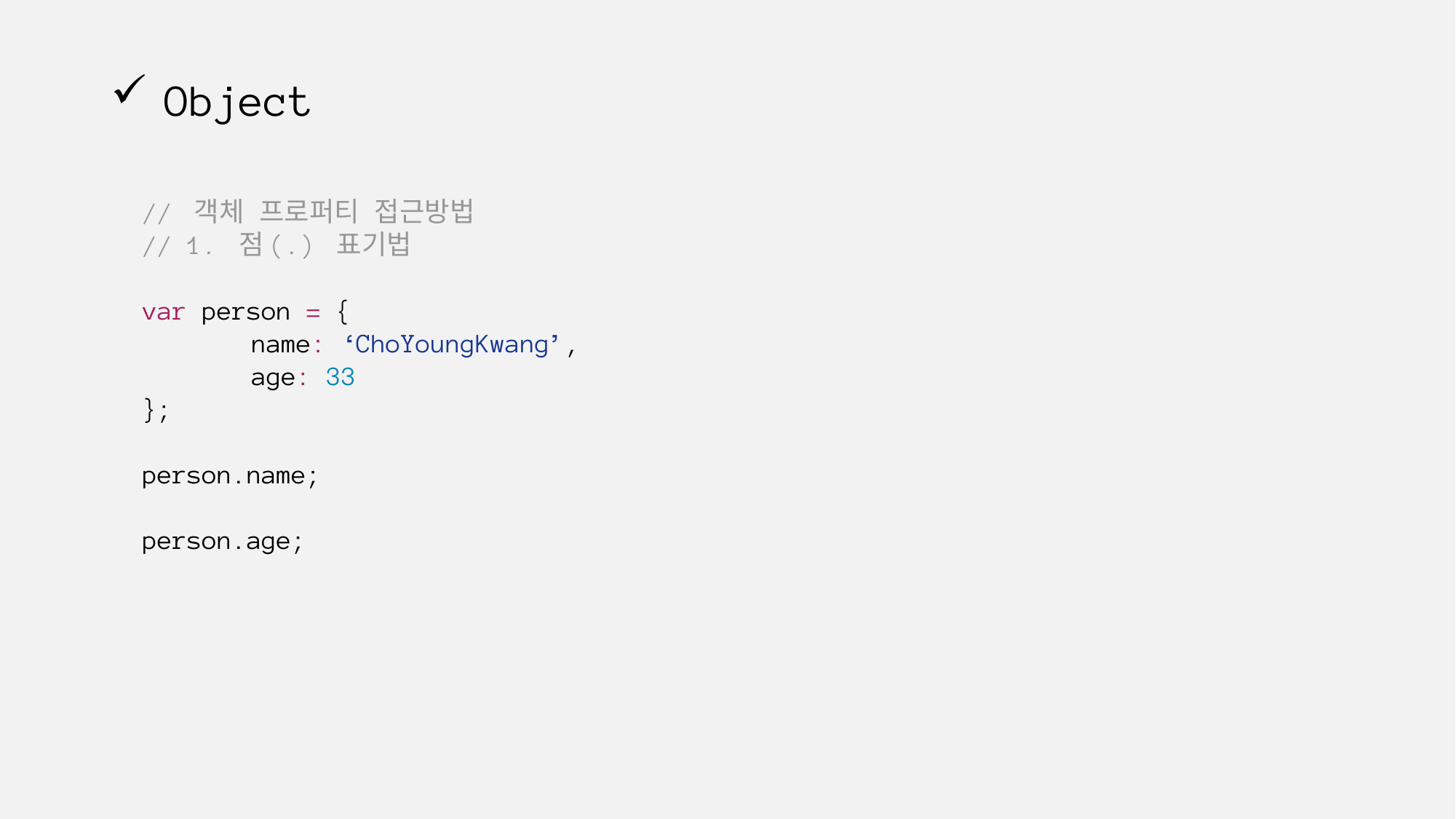

# Object
// 객체 프로퍼티 접근방법
// 1. 점(.) 표기법

var person = {
	name: ‘ChoYoungKwang’,
	age: 33
};

person.name;

person.age;